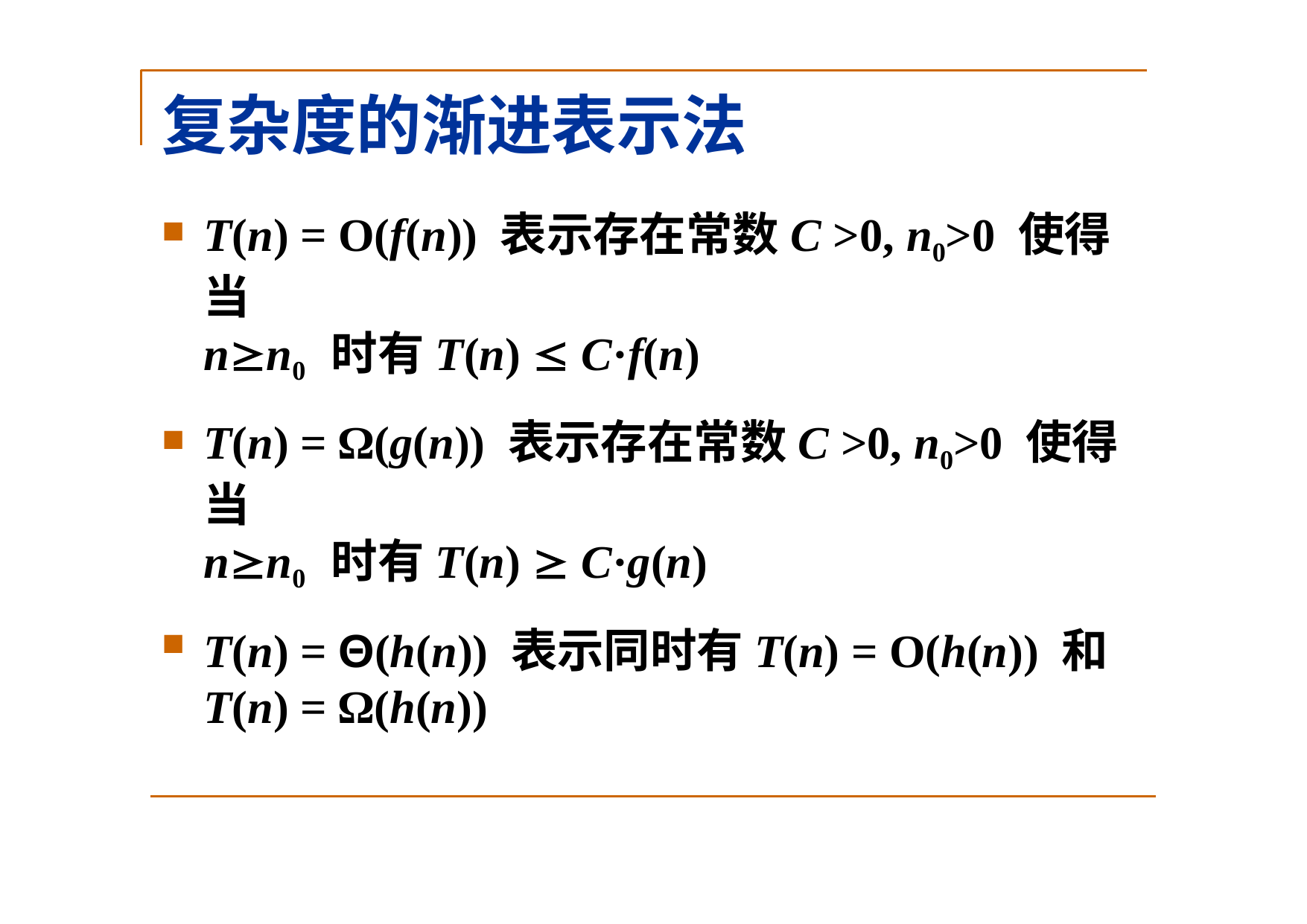

# 复杂度的渐进表示法
T(n) = O(f(n)) 表示存在常数C >0, n0>0 使得当
n≥n0 时有T(n) ≤ C·f(n)
T(n) = Ω(g(n)) 表示存在常数C >0, n0>0 使得当
n≥n0 时有T(n) ≥ C·g(n)
T(n) = Θ(h(n)) 表示同时有T(n) = O(h(n)) 和
T(n) = Ω(h(n))